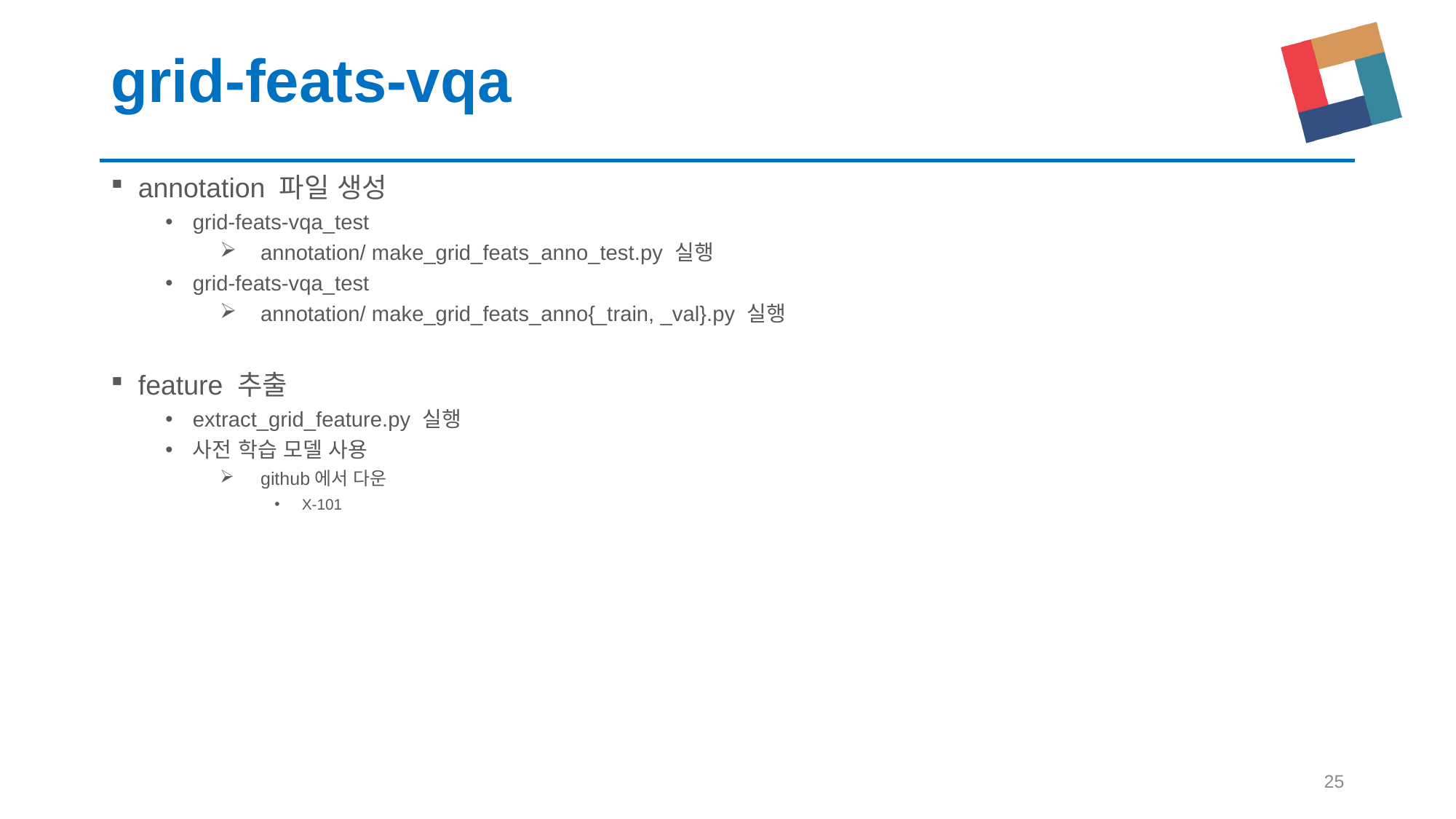

# grid-feats-vqa
annotation 파일 생성
grid-feats-vqa_test
annotation/ make_grid_feats_anno_test.py 실행
grid-feats-vqa_test
annotation/ make_grid_feats_anno{_train, _val}.py 실행

feature 추출
extract_grid_feature.py 실행
사전 학습 모델 사용
github에서 다운
X-101

25